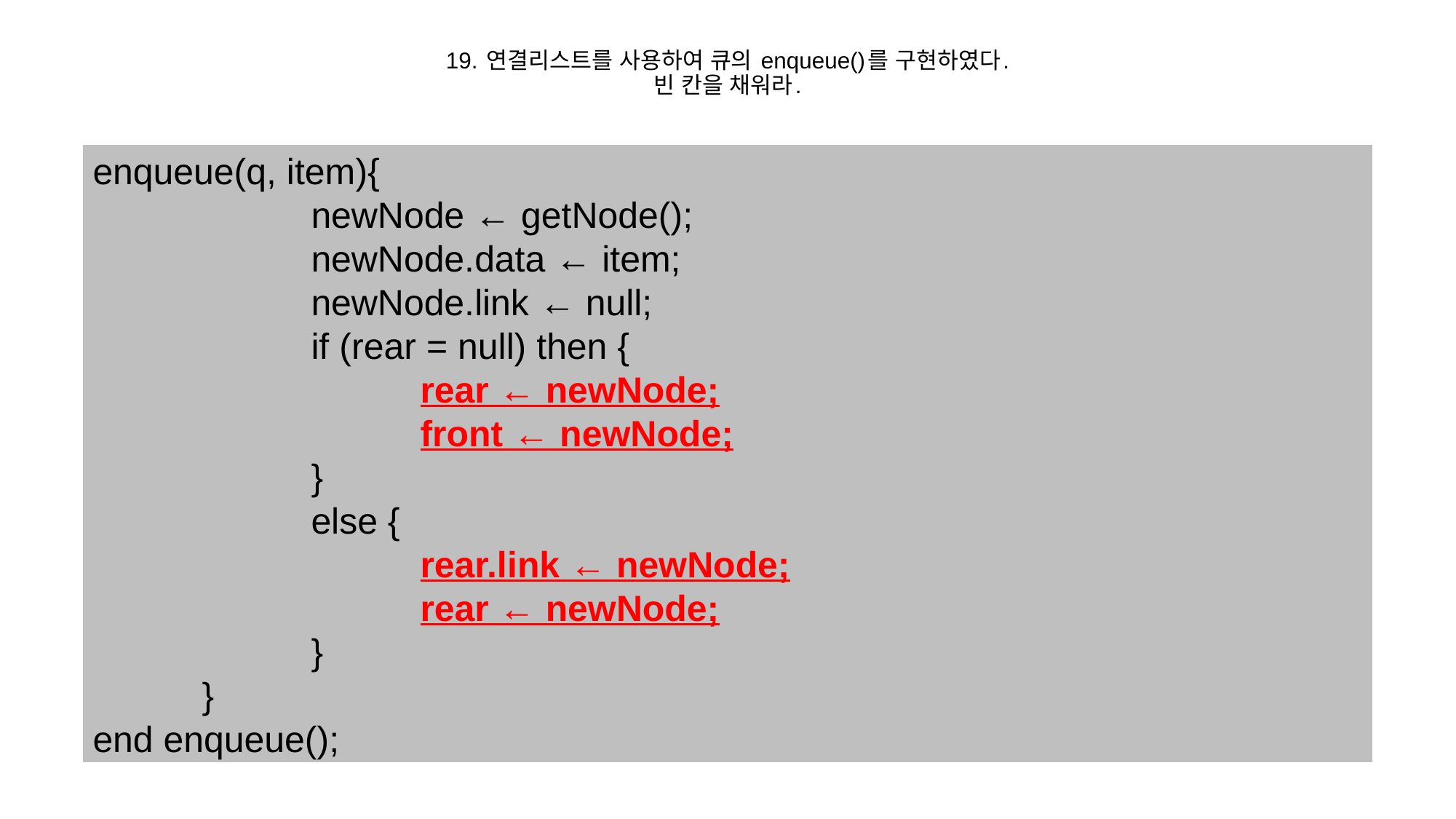

# 19. 연결리스트를 사용하여 큐의 enqueue()를 구현하였다. 빈 칸을 채워라.
enqueue(q, item){
		newNode ← getNode();
		newNode.data ← item;
		newNode.link ← null;
		if (rear = null) then {
			rear ← newNode;
			front ← newNode;
		}
		else {
			rear.link ← newNode;
			rear ← newNode;
		}
	}
end enqueue();